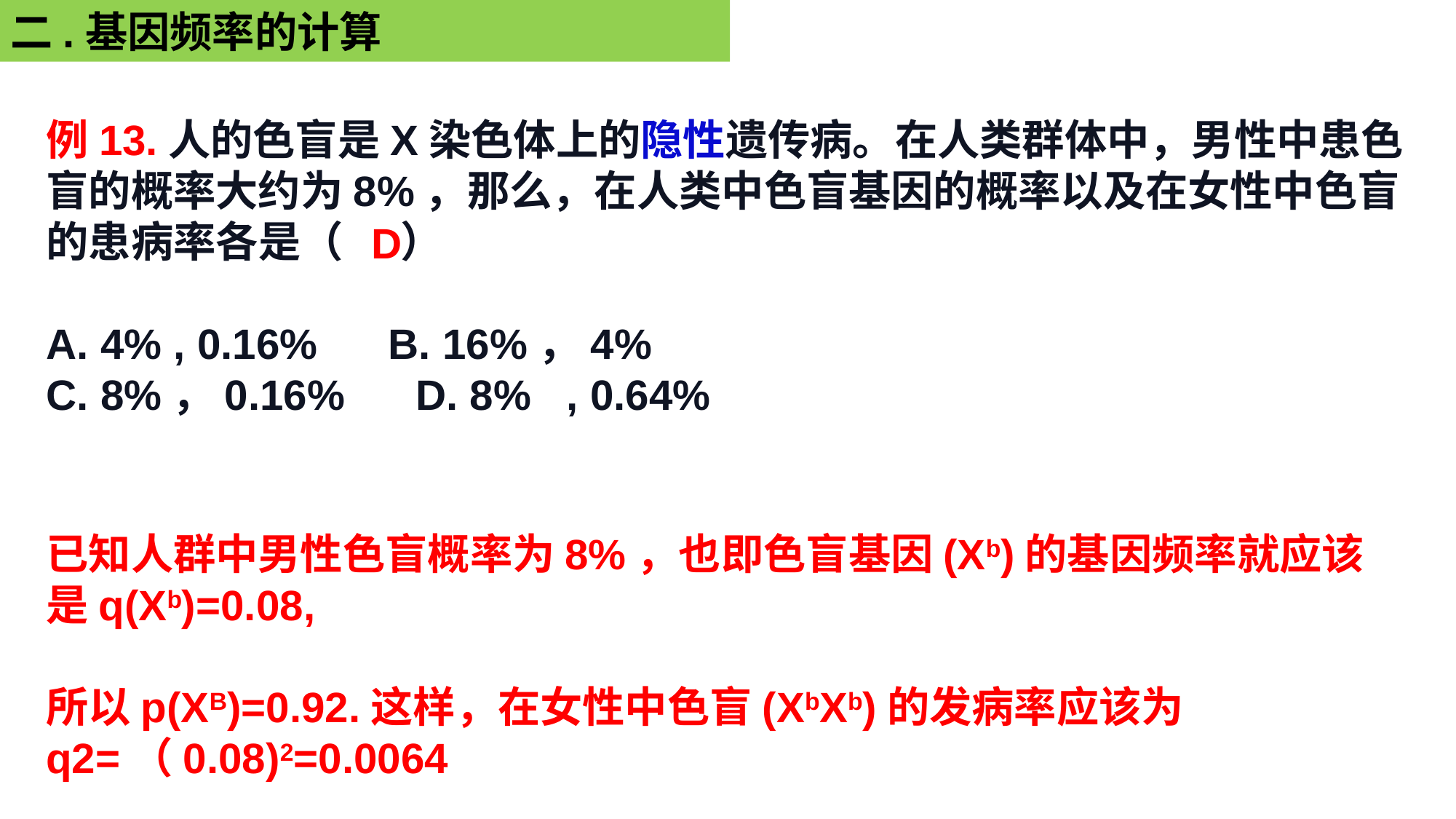

二.基因频率的计算
例13.人的色盲是X染色体上的隐性遗传病。在人类群体中，男性中患色盲的概率大约为8%，那么，在人类中色盲基因的概率以及在女性中色盲的患病率各是（      ）

A. 4% , 0.16%      B. 16%，4%
C. 8%，0.16%      D. 8%   , 0.64%
D
已知人群中男性色盲概率为8%，也即色盲基因(Xb)的基因频率就应该是q(Xb)=0.08,

所以p(XB)=0.92.这样，在女性中色盲(XbXb)的发病率应该为q2=（0.08)2=0.0064